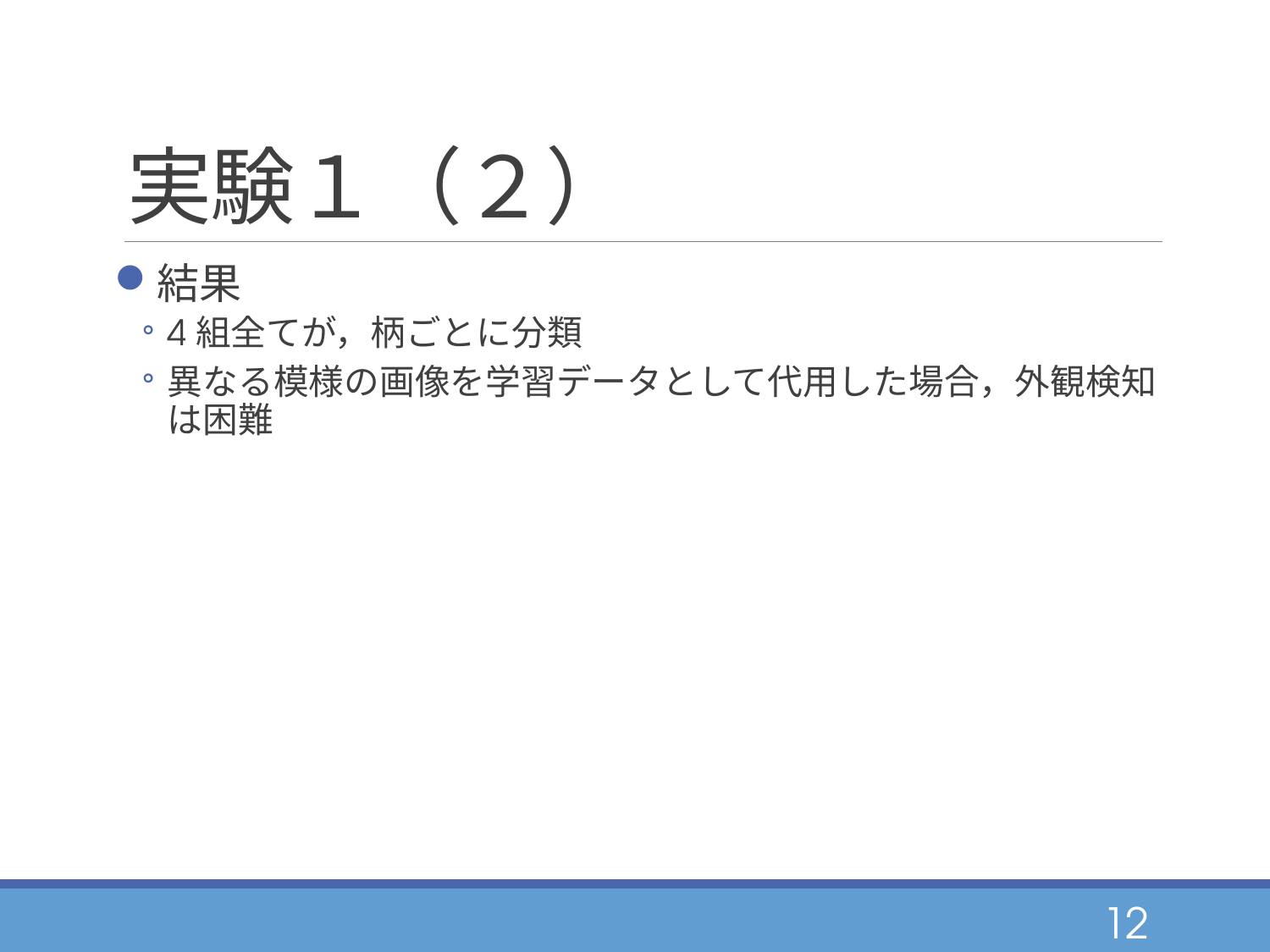

# 実験１（２）
結果
4組全てが，柄ごとに分類
異なる模様の画像を学習データとして代用した場合，外観検知は困難

12